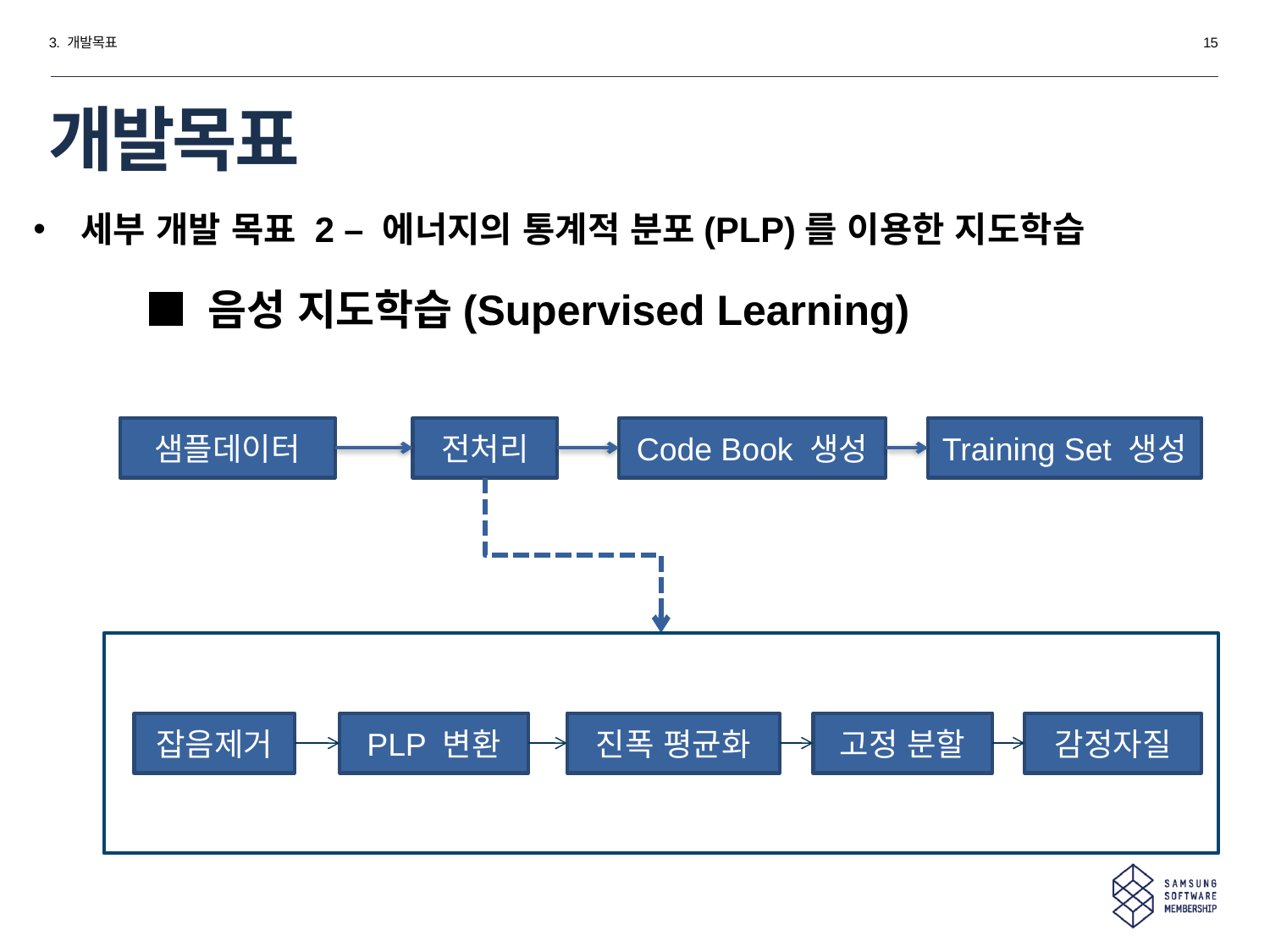

3. 개발목표
15
# 개발목표
세부 개발 목표 2 – 에너지의 통계적 분포(PLP)를 이용한 지도학습

■ 음성 지도학습(Supervised Learning)
샘플데이터
전처리
Code Book 생성
Training Set 생성

잡음제거
PLP 변환
진폭 평균화
고정 분할
감정자질